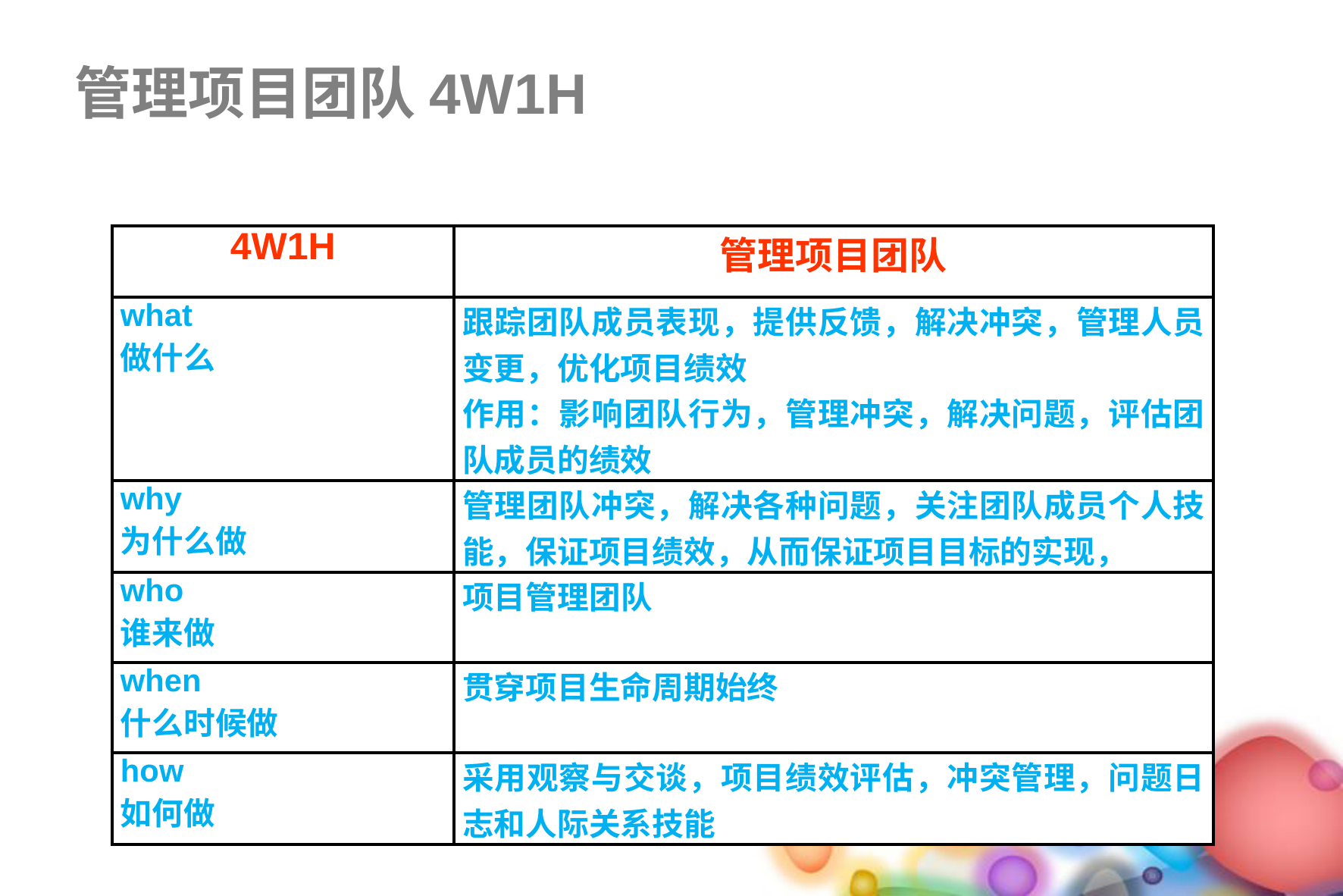

管理项目团队4W1H
| 4W1H | 管理项目团队 |
| --- | --- |
| what 做什么 | 跟踪团队成员表现，提供反馈，解决冲突，管理人员变更，优化项目绩效 作用：影响团队行为，管理冲突，解决问题，评估团队成员的绩效 |
| why 为什么做 | 管理团队冲突，解决各种问题，关注团队成员个人技能，保证项目绩效，从而保证项目目标的实现， |
| who 谁来做 | 项目管理团队 |
| when 什么时候做 | 贯穿项目生命周期始终 |
| how 如何做 | 采用观察与交谈，项目绩效评估，冲突管理，问题日志和人际关系技能 |